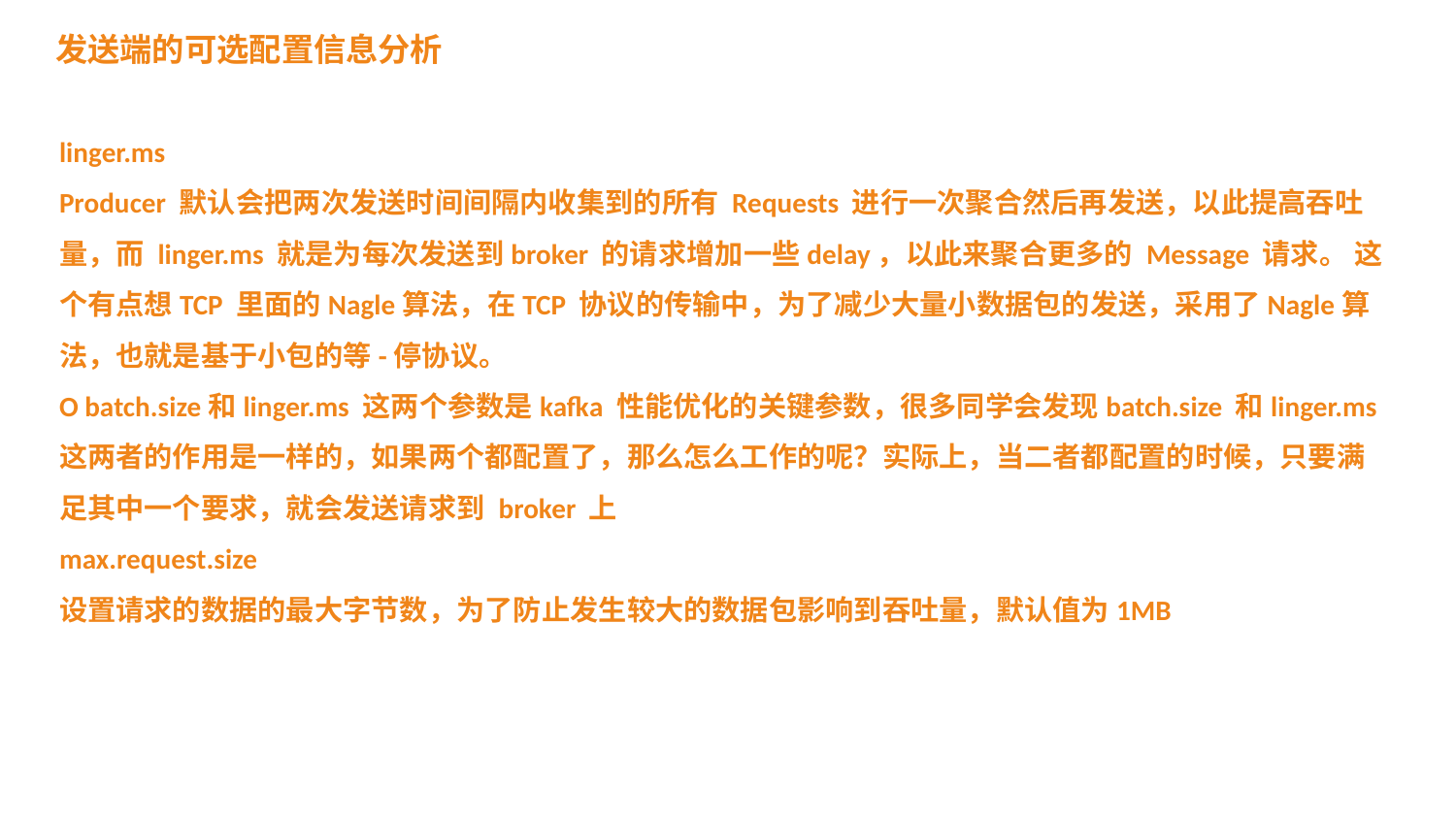

发送端的可选配置信息分析
linger.ms
Producer 默认会把两次发送时间间隔内收集到的所有 Requests 进行一次聚合然后再发送，以此提高吞吐量，而 linger.ms 就是为每次发送到broker 的请求增加一些delay，以此来聚合更多的 Message 请求。 这个有点想TCP 里面的Nagle算法，在TCP 协议的传输中，为了减少大量小数据包的发送，采用了Nagle算法，也就是基于小包的等-停协议。
O batch.size和linger.ms 这两个参数是kafka 性能优化的关键参数，很多同学会发现batch.size 和linger.ms 这两者的作用是一样的，如果两个都配置了，那么怎么工作的呢？实际上，当二者都配置的时候，只要满足其中一个要求，就会发送请求到 broker 上
max.request.size
设置请求的数据的最大字节数，为了防止发生较大的数据包影响到吞吐量，默认值为1MB